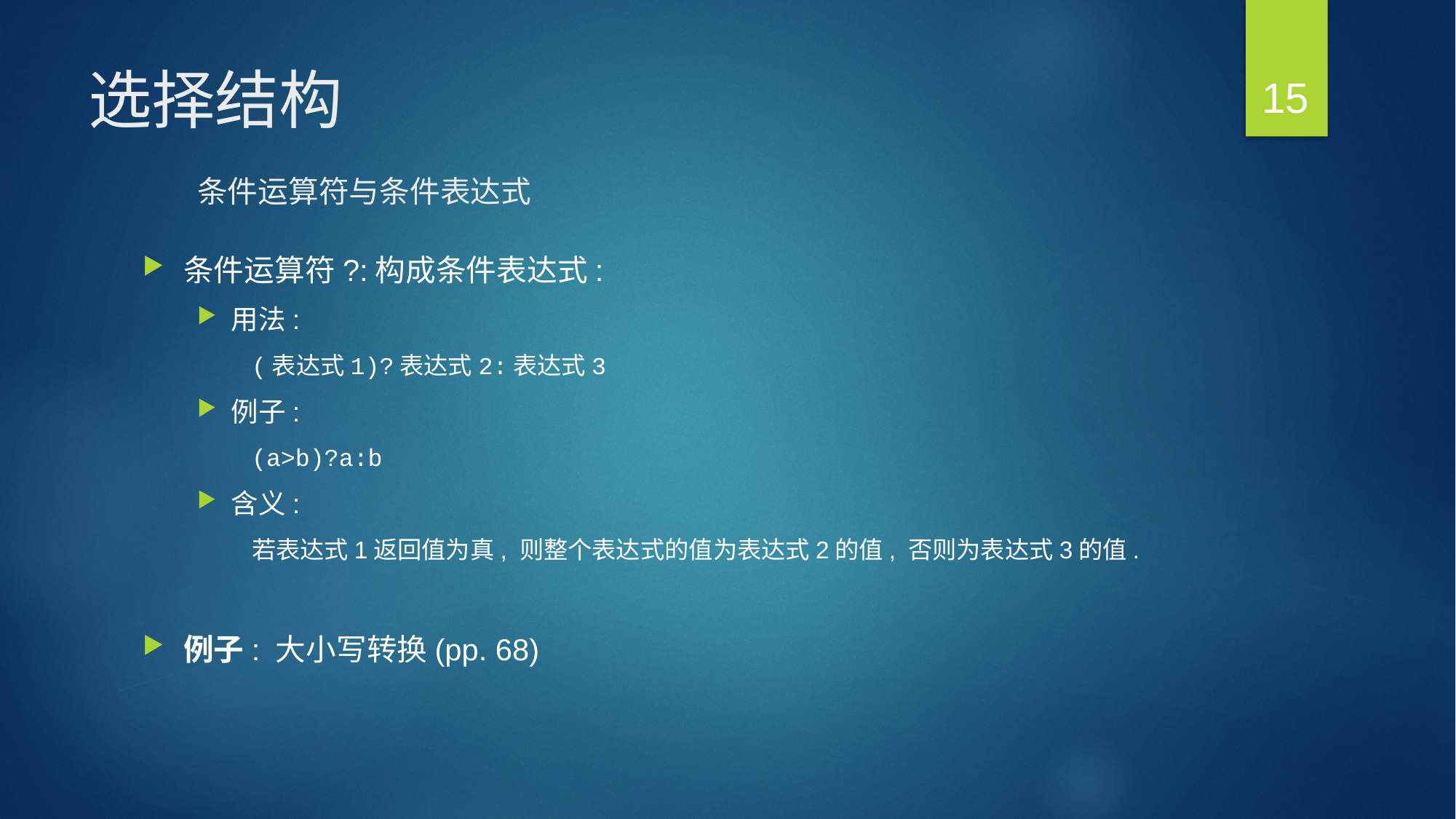

15
# 选择结构 条件运算符与条件表达式
条件运算符?:构成条件表达式:
用法:
(表达式1)?表达式2:表达式3
例子:
(a>b)?a:b
含义:
若表达式1返回值为真, 则整个表达式的值为表达式2的值, 否则为表达式3的值.

例子: 大小写转换(pp. 68)